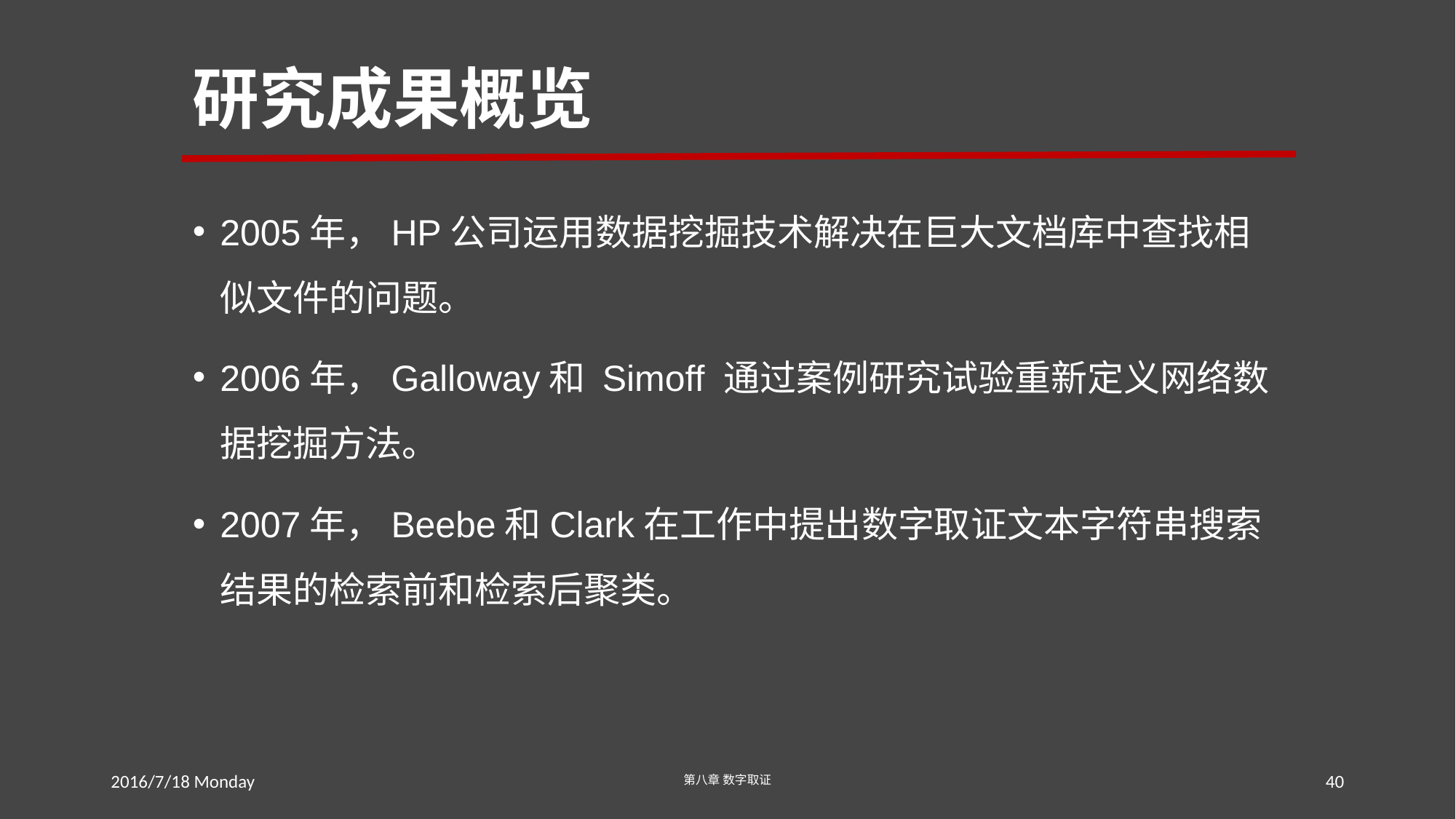

# 研究成果概览
2005年，HP公司运用数据挖掘技术解决在巨大文档库中查找相似文件的问题。
2006年，Galloway和 Simoff 通过案例研究试验重新定义网络数据挖掘方法。
2007年，Beebe和Clark在工作中提出数字取证文本字符串搜索结果的检索前和检索后聚类。
2016/7/18 Monday
第八章 数字取证
40